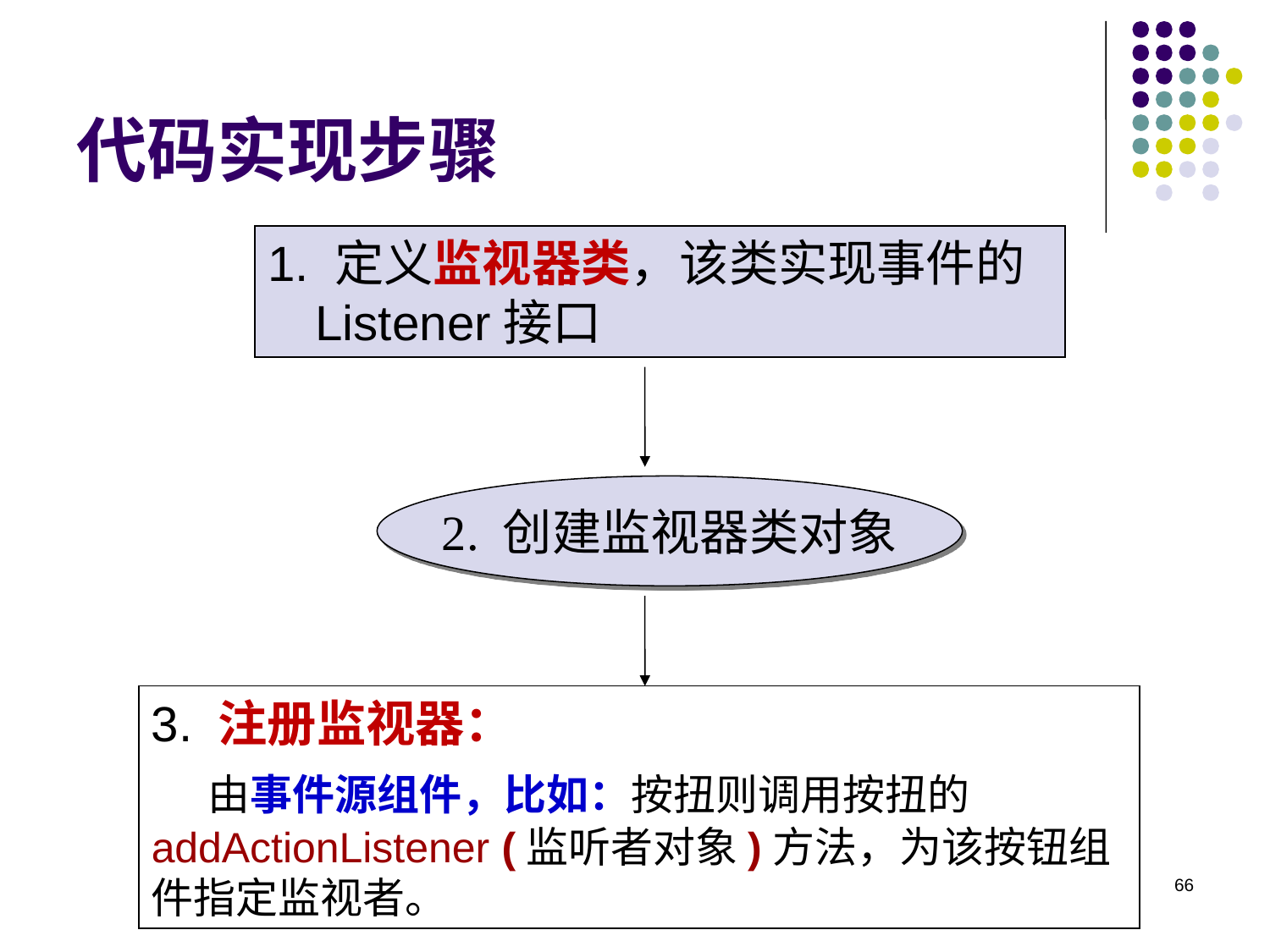

# 代码实现步骤
1. 定义监视器类，该类实现事件的Listener接口

2. 创建监视器类对象

3. 注册监视器：
    由事件源组件，比如：按扭则调用按扭的 addActionListener (监听者对象)方法，为该按钮组件指定监视者。
66